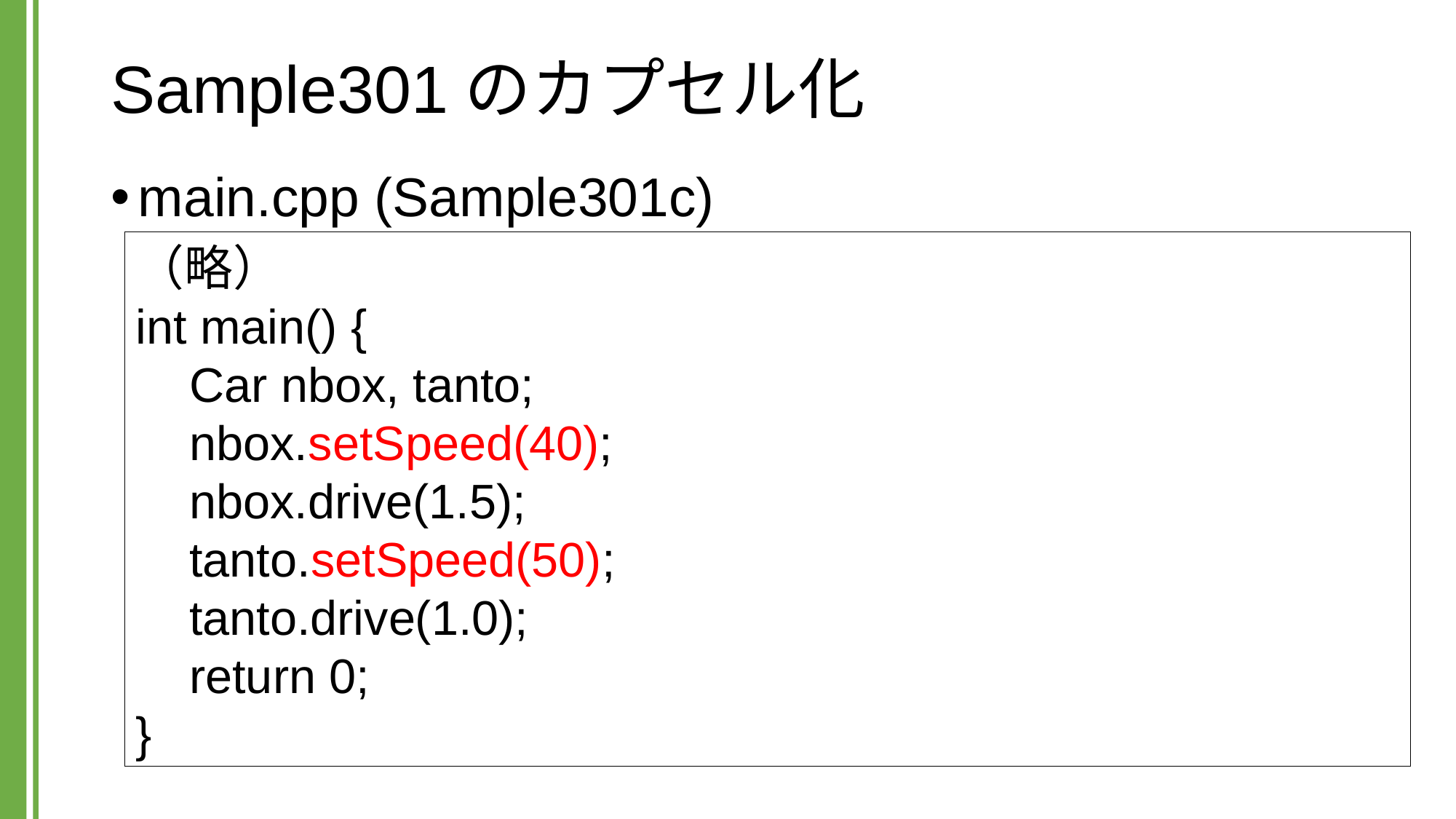

# Sample301のカプセル化
main.cpp (Sample301c)

（略）
int main() {
    Car nbox, tanto;
    nbox.setSpeed(40);
    nbox.drive(1.5);
    tanto.setSpeed(50);
    tanto.drive(1.0);
    return 0;
}